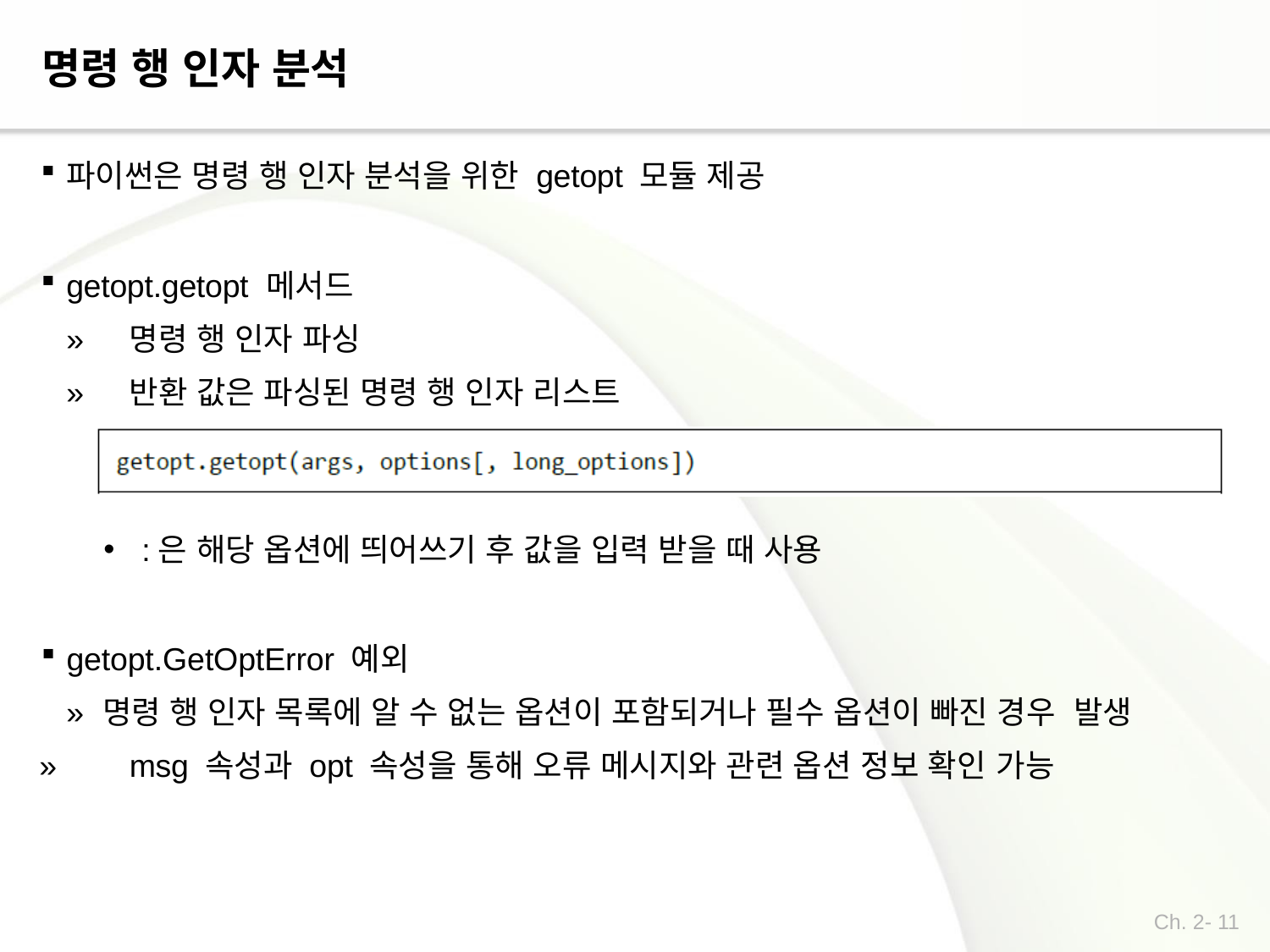

# 명령 행 인자 분석
파이썬은 명령 행 인자 분석을 위한 getopt 모듈 제공

getopt.getopt 메서드
»	명령 행 인자 파싱
»	반환 값은 파싱된 명령 행 인자 리스트

:은 해당 옵션에 띄어쓰기 후 값을 입력 받을 때 사용

getopt.GetOptError 예외
»	명령 행 인자 목록에 알 수 없는 옵션이 포함되거나 필수 옵션이 빠진 경우  발생
»	msg 속성과 opt 속성을 통해 오류 메시지와 관련 옵션 정보 확인 가능
Ch. 2- 11